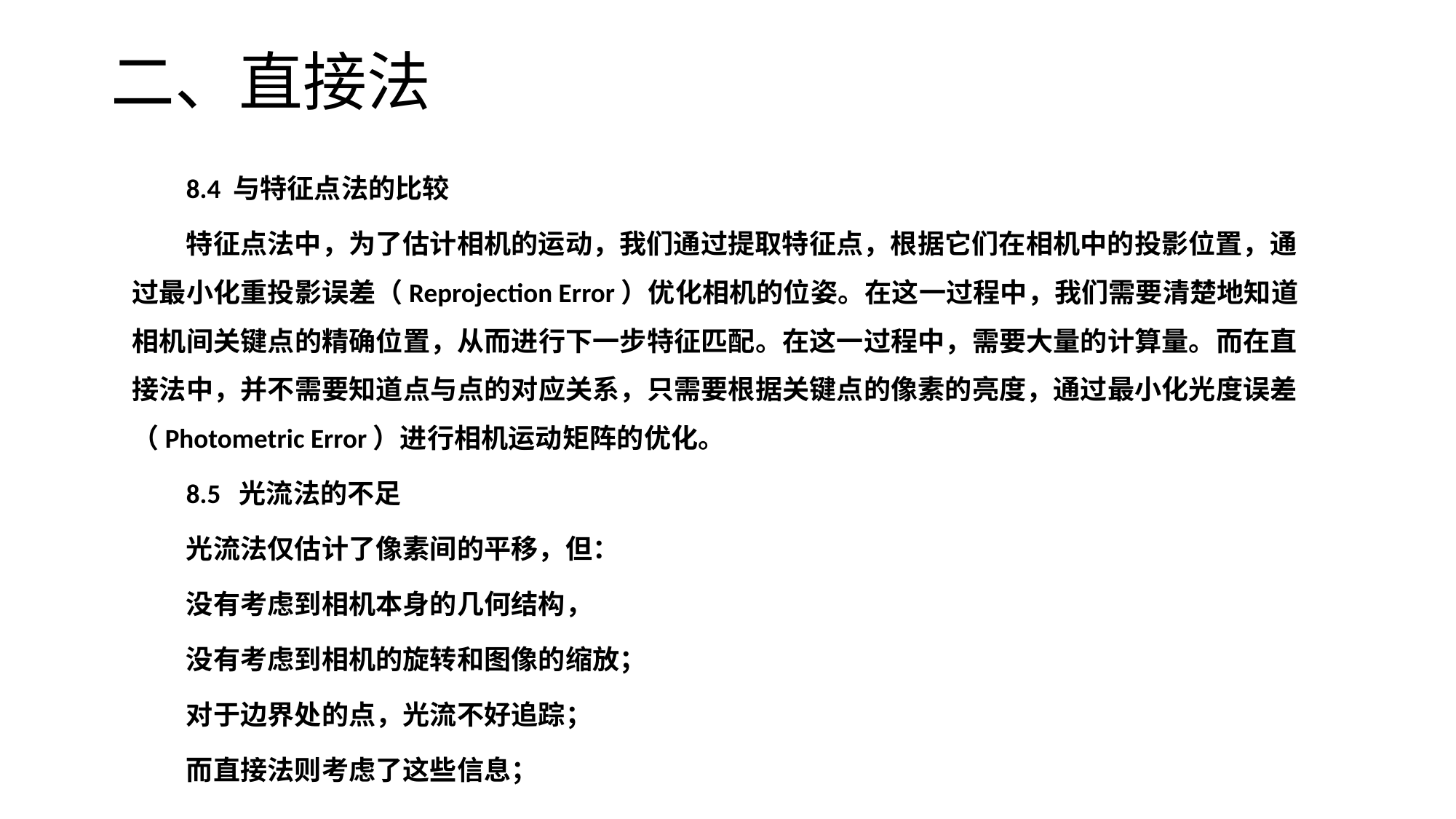

# 二、直接法
8.4 与特征点法的比较
特征点法中，为了估计相机的运动，我们通过提取特征点，根据它们在相机中的投影位置，通过最小化重投影误差（Reprojection Error）优化相机的位姿。在这一过程中，我们需要清楚地知道相机间关键点的精确位置，从而进行下一步特征匹配。在这一过程中，需要大量的计算量。而在直接法中，并不需要知道点与点的对应关系，只需要根据关键点的像素的亮度，通过最小化光度误差（Photometric Error）进行相机运动矩阵的优化。
8.5  光流法的不足
光流法仅估计了像素间的平移，但：
没有考虑到相机本身的几何结构，
没有考虑到相机的旋转和图像的缩放；
对于边界处的点，光流不好追踪；
而直接法则考虑了这些信息；